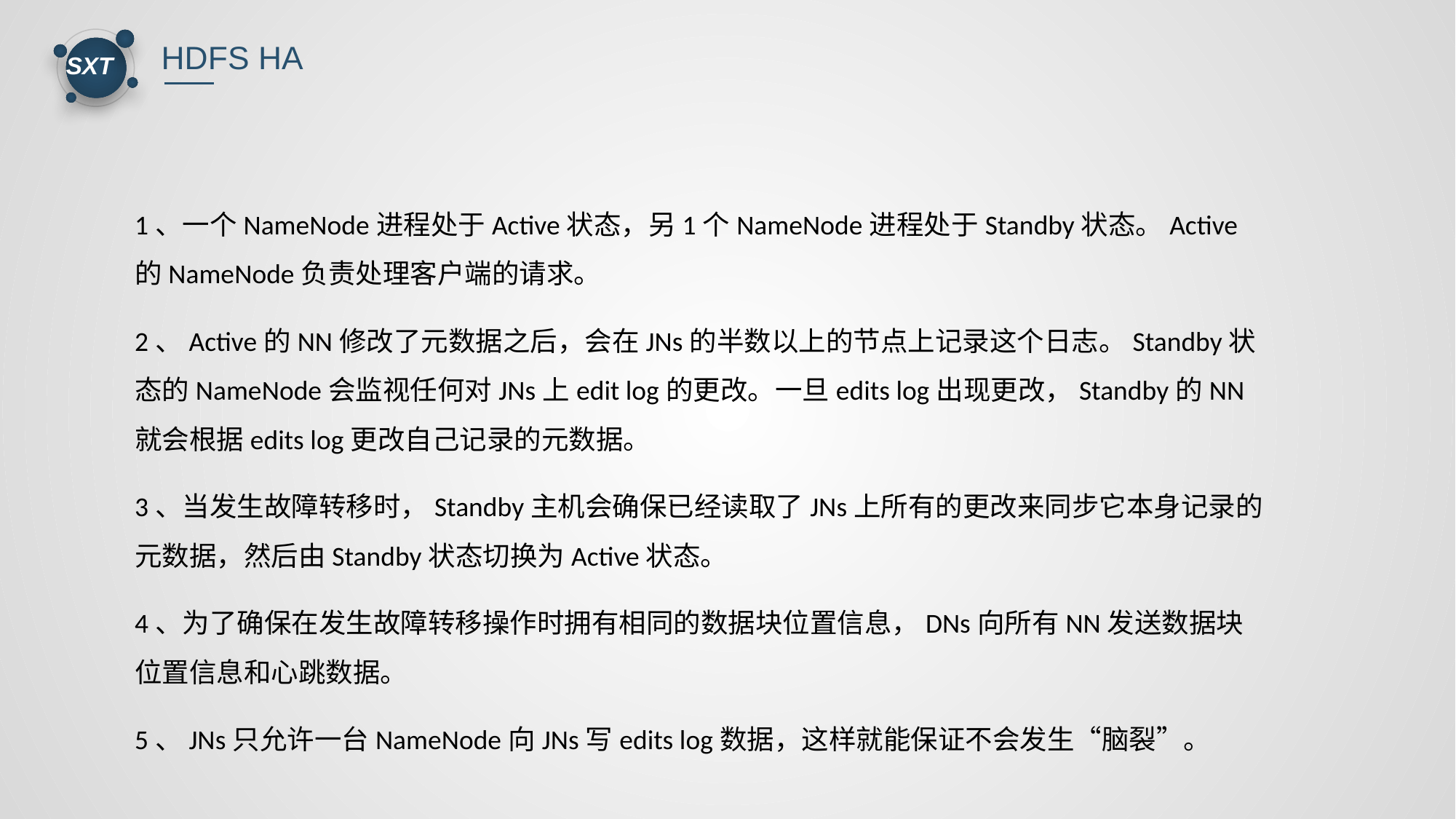

HDFS HA

1、一个NameNode进程处于Active状态，另1个NameNode进程处于Standby状态。Active的NameNode负责处理客户端的请求。
2、Active的NN修改了元数据之后，会在JNs的半数以上的节点上记录这个日志。Standby状态的NameNode会监视任何对JNs上edit log的更改。一旦edits log出现更改，Standby的NN就会根据edits log更改自己记录的元数据。
3、当发生故障转移时，Standby主机会确保已经读取了JNs上所有的更改来同步它本身记录的元数据，然后由Standby状态切换为Active状态。
4、为了确保在发生故障转移操作时拥有相同的数据块位置信息，DNs向所有NN发送数据块位置信息和心跳数据。
5、JNs只允许一台NameNode向JNs写edits log数据，这样就能保证不会发生“脑裂”。